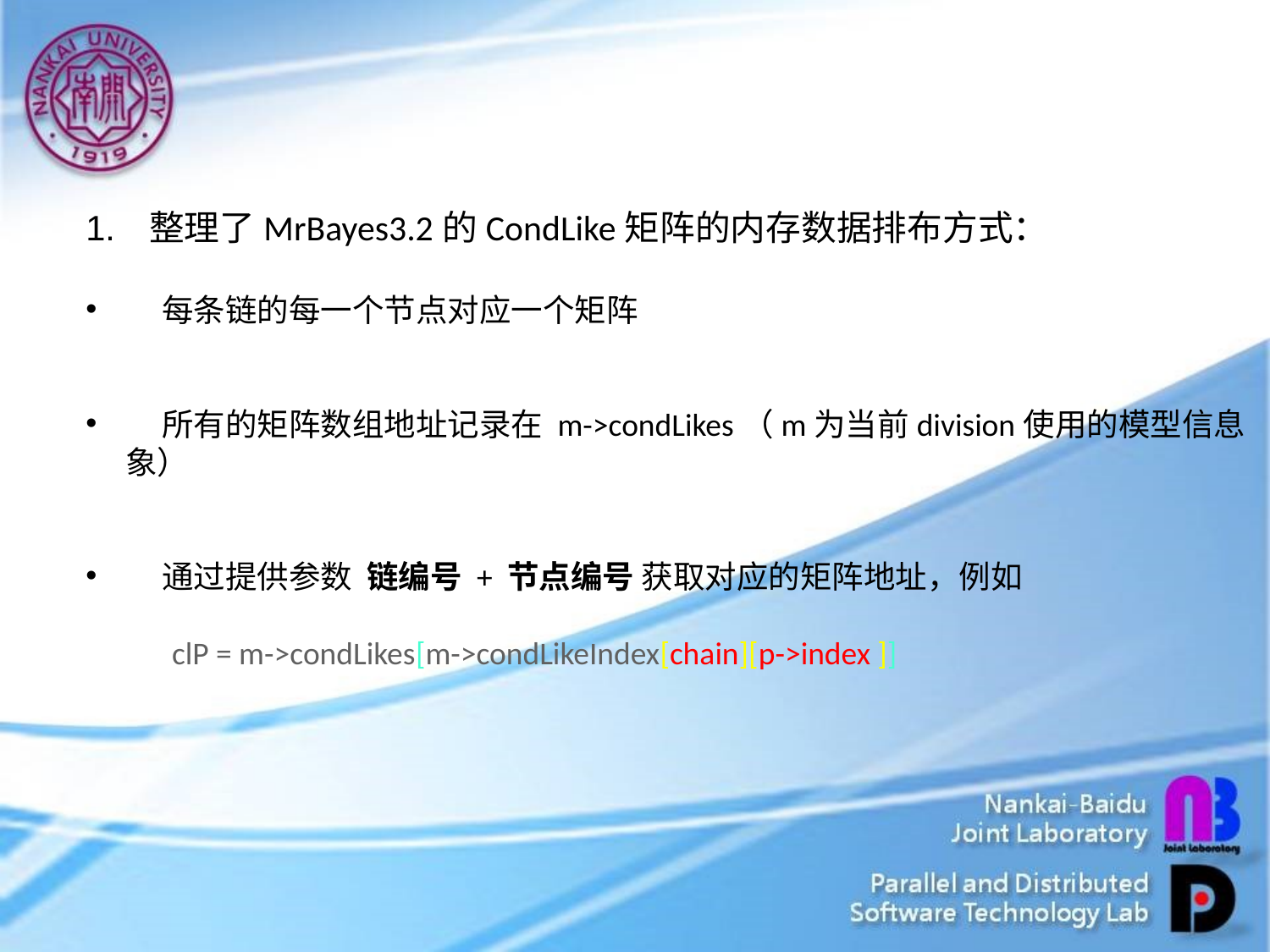

整理了MrBayes3.2的CondLike矩阵的内存数据排布方式：

    每条链的每一个节点对应一个矩阵

    所有的矩阵数组地址记录在 m->condLikes（m为当前division使用的模型信息象）

    通过提供参数  链编号 + 节点编号 获取对应的矩阵地址，例如

            clP = m->condLikes[m->condLikeIndex[chain][p->index ]]